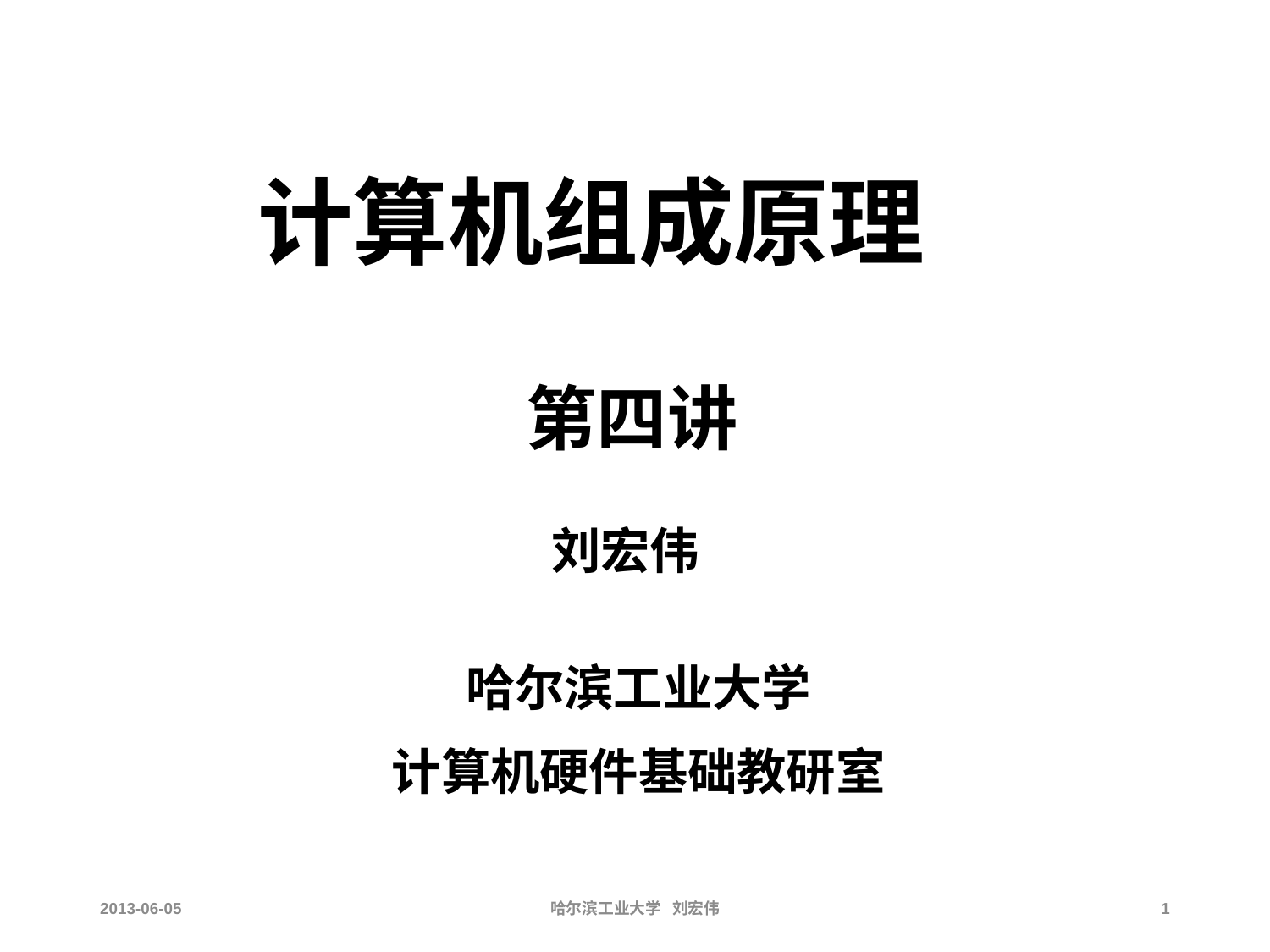

# 计算机组成原理
第四讲
 刘宏伟

哈尔滨工业大学
计算机硬件基础教研室
2013-06-05
哈尔滨工业大学   刘宏伟
1